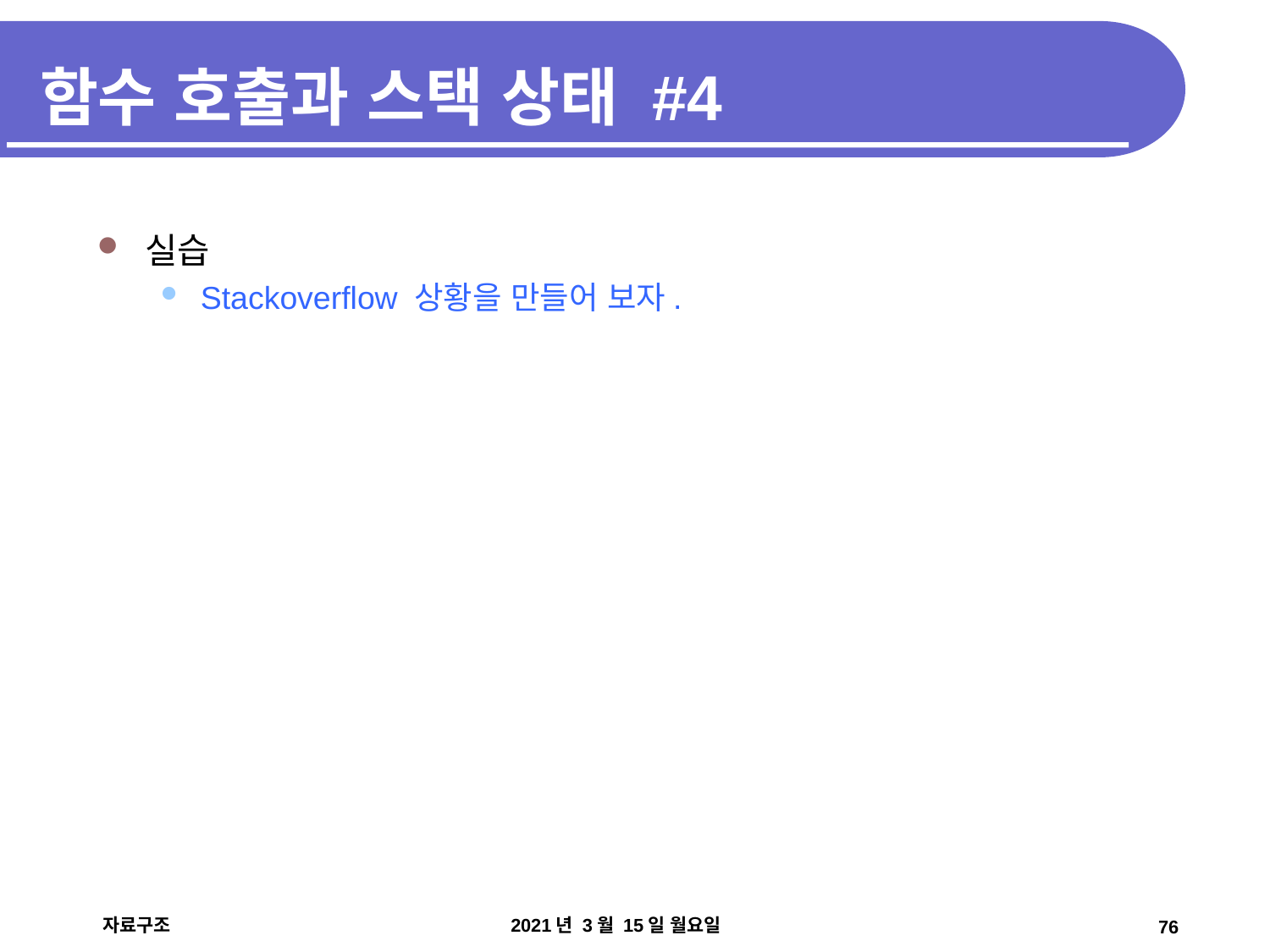

# 함수 호출과 스택 상태 #4
실습
Stackoverflow 상황을 만들어 보자.
76